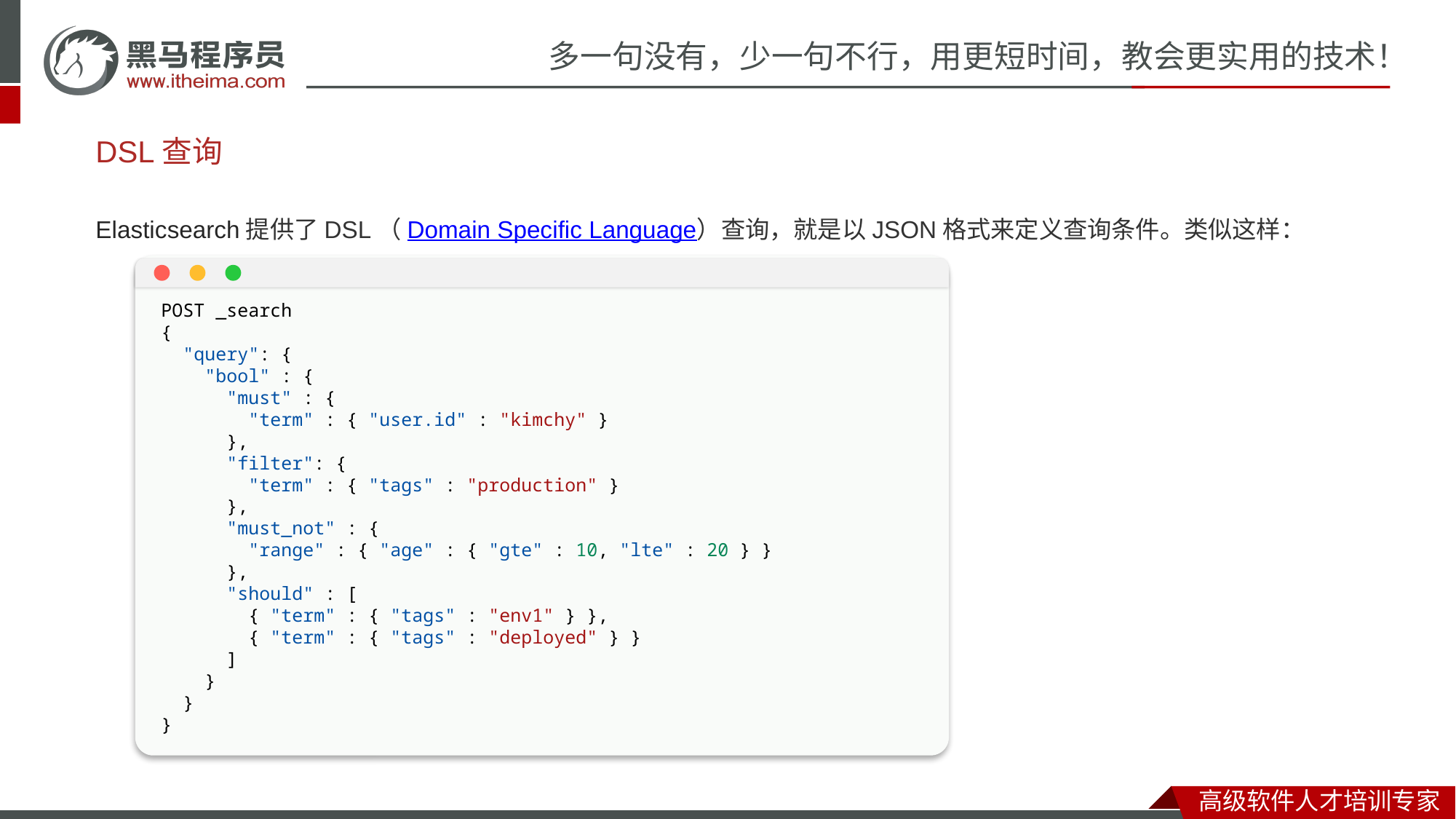

# DSL查询
Elasticsearch提供了DSL（Domain Specific Language）查询，就是以JSON格式来定义查询条件。类似这样：

POST _search
{
  "query": {
    "bool" : {
      "must" : {
        "term" : { "user.id" : "kimchy" }
      },
      "filter": {
        "term" : { "tags" : "production" }
      },
      "must_not" : {
        "range" : { "age" : { "gte" : 10, "lte" : 20 } }
      },
      "should" : [
        { "term" : { "tags" : "env1" } },
        { "term" : { "tags" : "deployed" } }
      ]
    }
  }
}